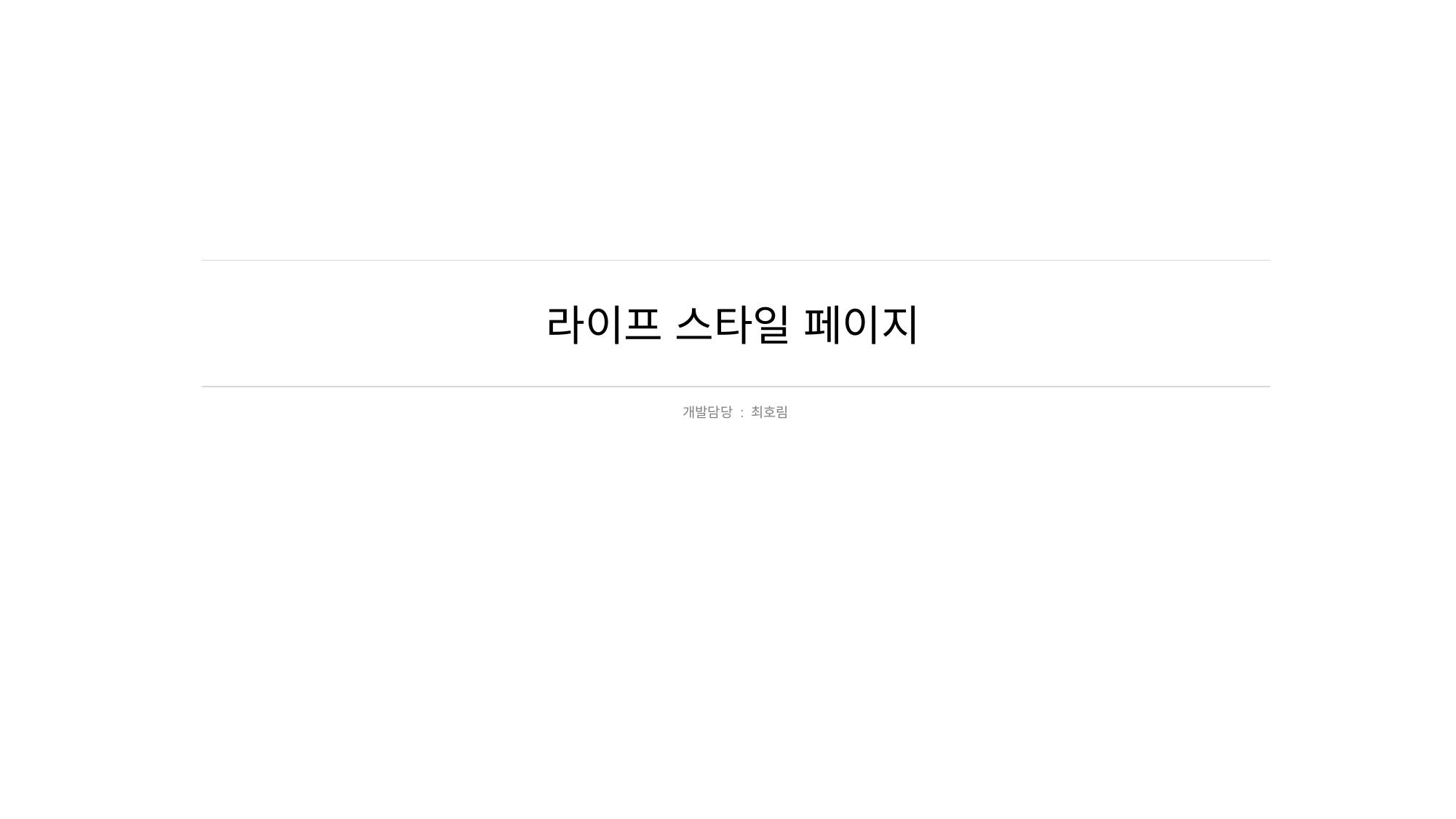

# 라이프 스타일 페이지
개발담당 : 최호림